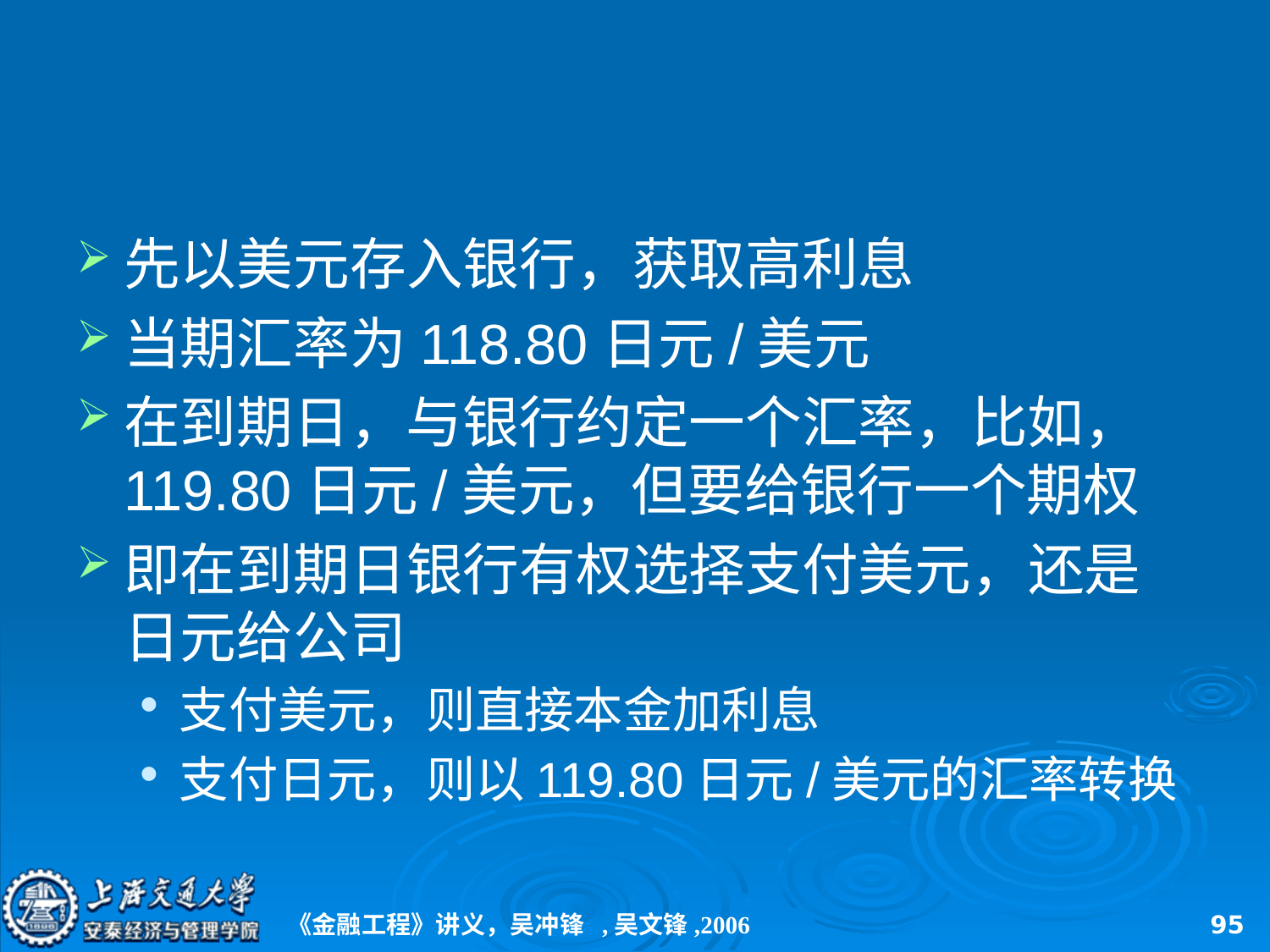

#
先以美元存入银行，获取高利息
当期汇率为118.80日元/美元
在到期日，与银行约定一个汇率，比如， 119.80日元/美元，但要给银行一个期权
即在到期日银行有权选择支付美元，还是日元给公司
支付美元，则直接本金加利息
支付日元，则以119.80日元/美元的汇率转换